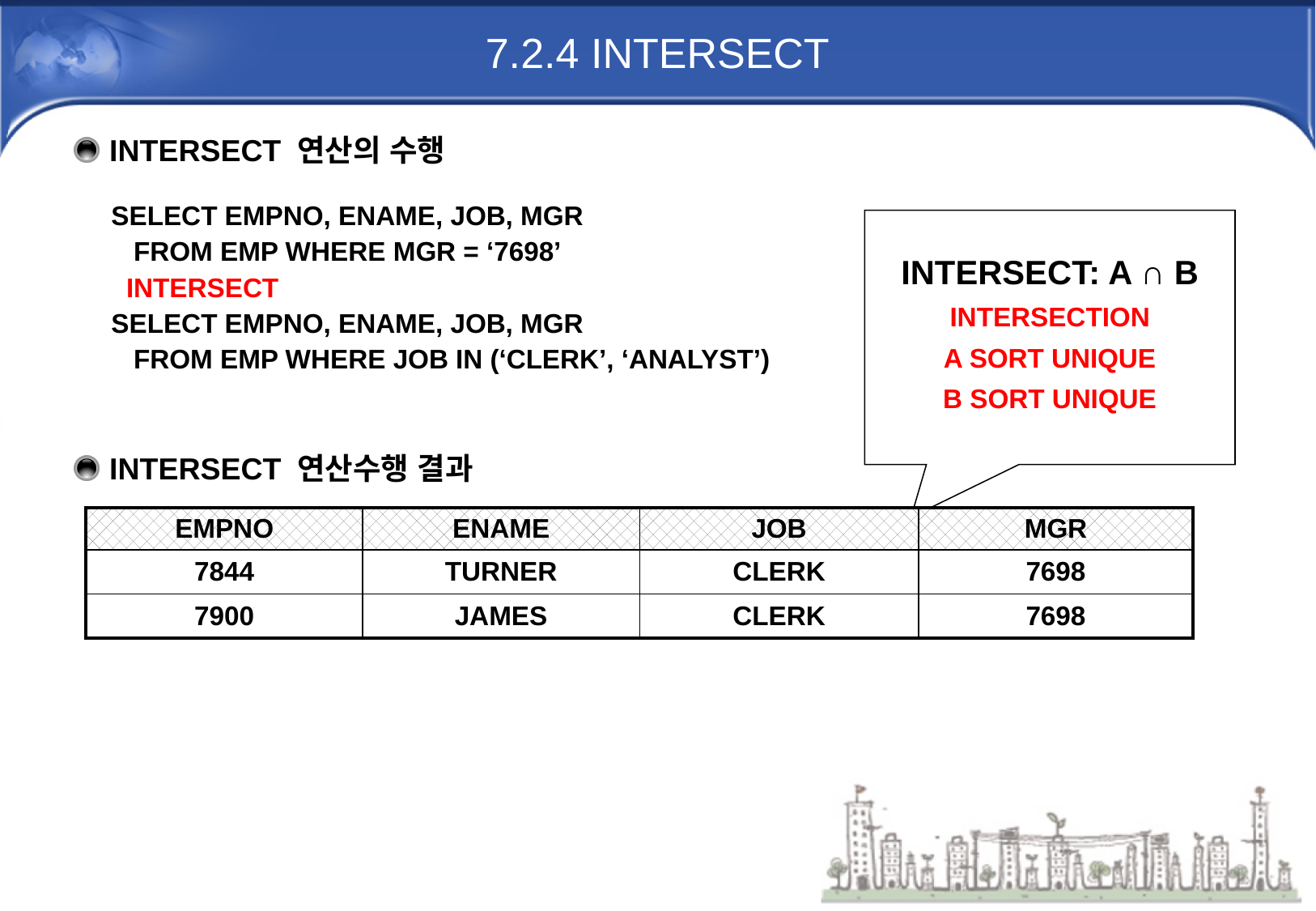

# 7.2.4 INTERSECT
INTERSECT 연산의 수행

     SELECT EMPNO, ENAME, JOB, MGR
        FROM EMP WHERE MGR = ‘7698’
       INTERSECT
     SELECT EMPNO, ENAME, JOB, MGR
        FROM EMP WHERE JOB IN (‘CLERK’, ‘ANALYST’)

INTERSECT: A ∩ B
INTERSECTION
A SORT UNIQUE
B SORT UNIQUE
INTERSECT 연산수행 결과

| EMPNO | ENAME | JOB | MGR |
| --- | --- | --- | --- |
| 7844 | TURNER | CLERK | 7698 |
| 7900 | JAMES | CLERK | 7698 |